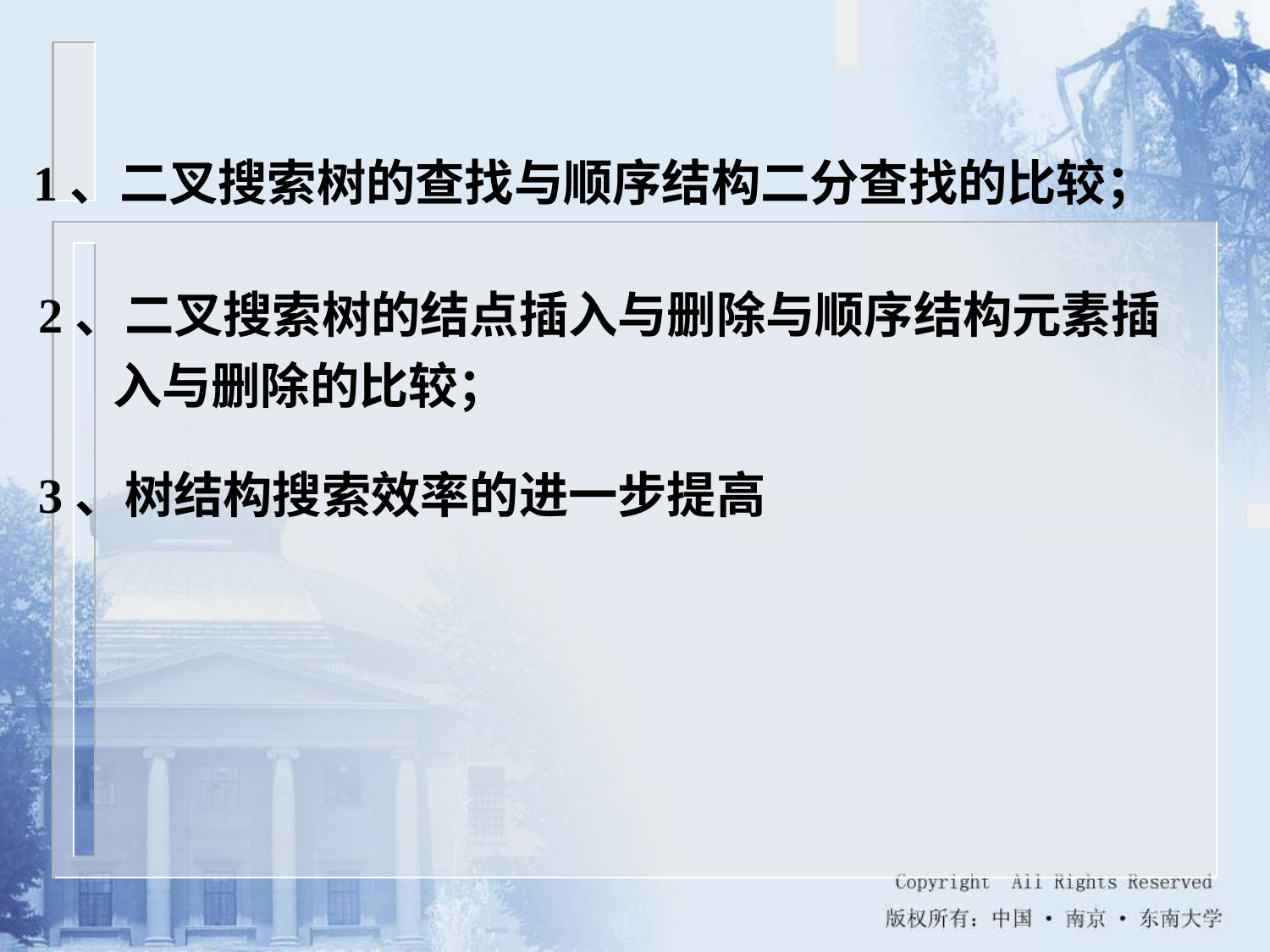

1、二叉搜索树的查找与顺序结构二分查找的比较；
2、二叉搜索树的结点插入与删除与顺序结构元素插入与删除的比较；
3、树结构搜索效率的进一步提高